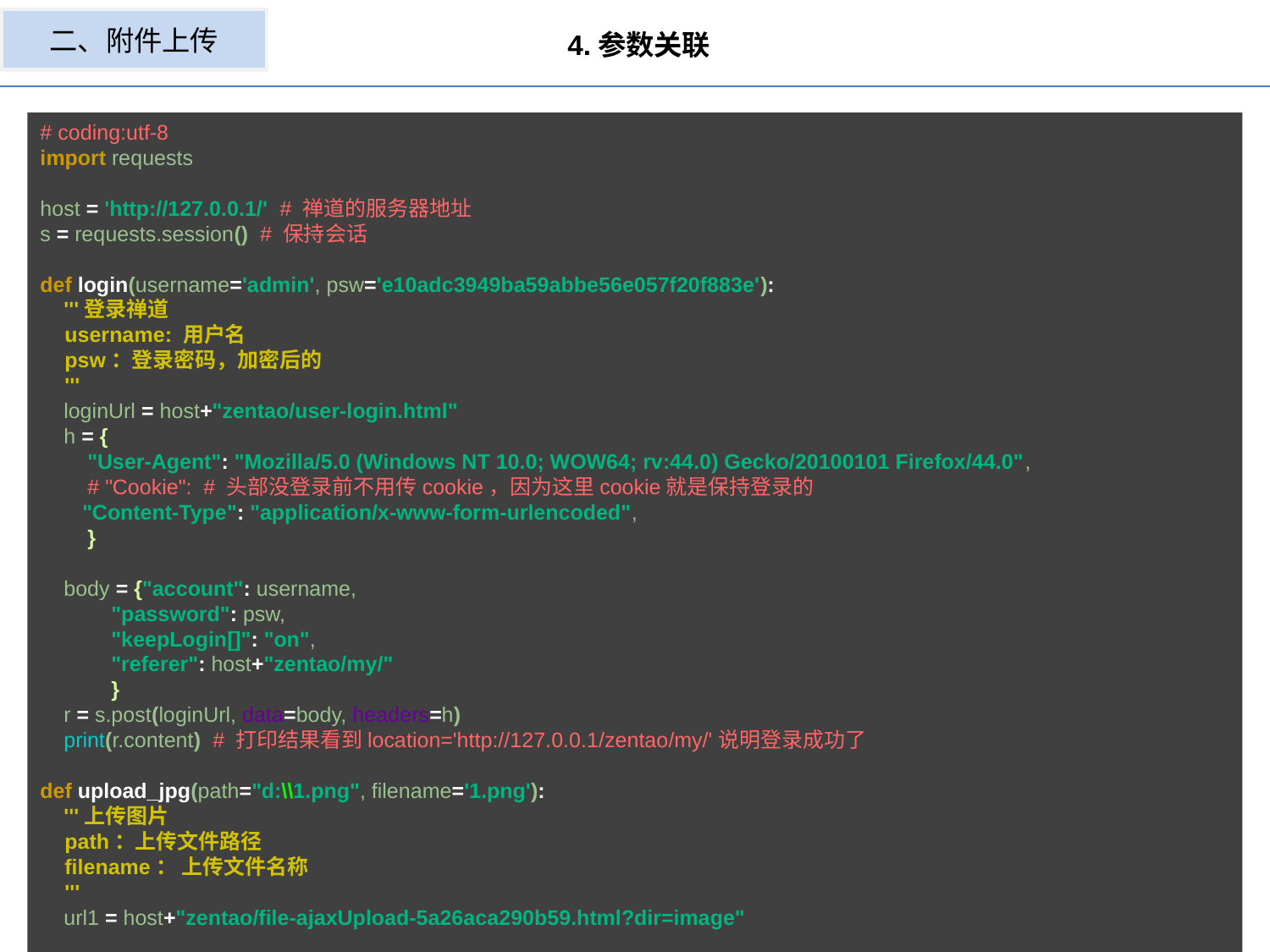

二、附件上传
4.参数关联
# coding:utf-8 import requests host = 'http://127.0.0.1/'  # 禅道的服务器地址 s = requests.session()  # 保持会话 def login(username='admin', psw='e10adc3949ba59abbe56e057f20f883e'): '''登录禅道 username: 用户名 psw：登录密码，加密后的 ''' loginUrl = host+"zentao/user-login.html" h = { "User-Agent": "Mozilla/5.0 (Windows NT 10.0; WOW64; rv:44.0) Gecko/20100101 Firefox/44.0", # "Cookie":  # 头部没登录前不用传cookie，因为这里cookie就是保持登录的 "Content-Type": "application/x-www-form-urlencoded", } body = {"account": username, "password": psw, "keepLogin[]": "on", "referer": host+"zentao/my/" } r = s.post(loginUrl, data=body, headers=h) print(r.content)  # 打印结果看到location='http://127.0.0.1/zentao/my/'说明登录成功了 def upload_jpg(path="d:\\1.png", filename='1.png'): '''上传图片 path：上传文件路径 filename： 上传文件名称 ''' url1 = host+"zentao/file-ajaxUpload-5a26aca290b59.html?dir=image" f ={ "localUrl": (None, filename), "imgFile": (filename, open(path, "rb"), "image/png") } r = s.post(url1, files=f) try: jpgurl = r.json()["url"] print(u"上传图片后的url地址：%s" % jpgurl) return jpgurl except Exception as msg: print(u"返回值不是json格式：%s" % str(msg)) print(r.content) return '' def add_bug(title="yoyoketang-这是一个bug描述1224", jpg=''): '''提交bug title: bug描述 jpg：上传图片的相对路径 ''' url1 = host+"zentao/bug-create-1-0-moduleID=0.html" f = { # 参数 } r = s.post(url1, data=f) print(r.content.decode("utf-8")) if __name__ == "__main__": # 1.先登录 login(username='admin', psw='e10adc3949ba59abbe56e057f20f883e') # 2.图片上传，返回图片地址 jpg = upload_jpg(path="d:\\1.png", filename='1.png') # 3.添加bug, 调用上个接口返回的地址作为请求参数 add_bug(title="yoyoketang-这是一个bug描述1225", jpg=jpg)